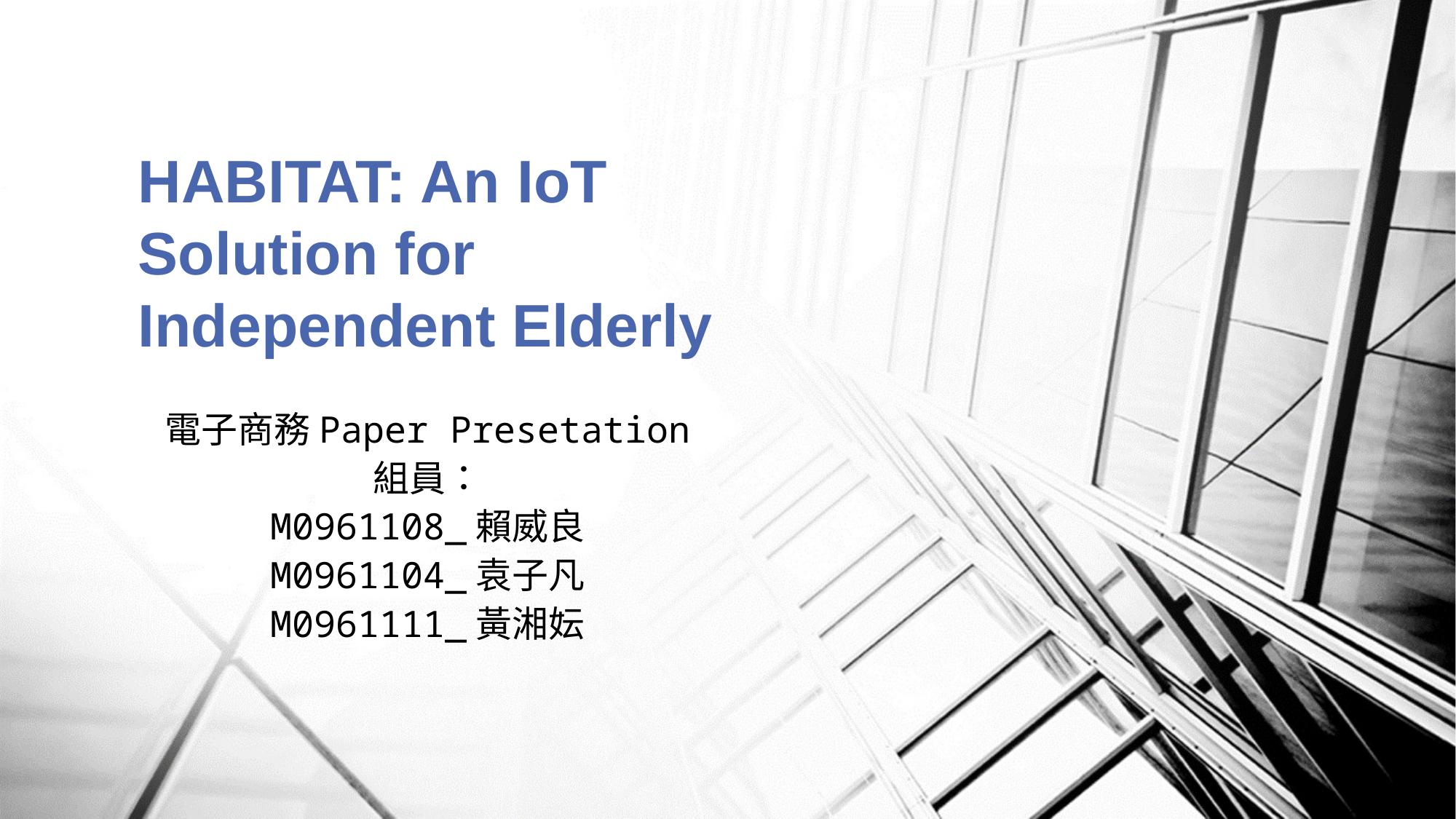

# HABITAT: An IoT Solution for Independent Elderly
電子商務Paper Presetation
組員：
M0961108_賴威良
M0961104_袁子凡
M0961111_黃湘妘